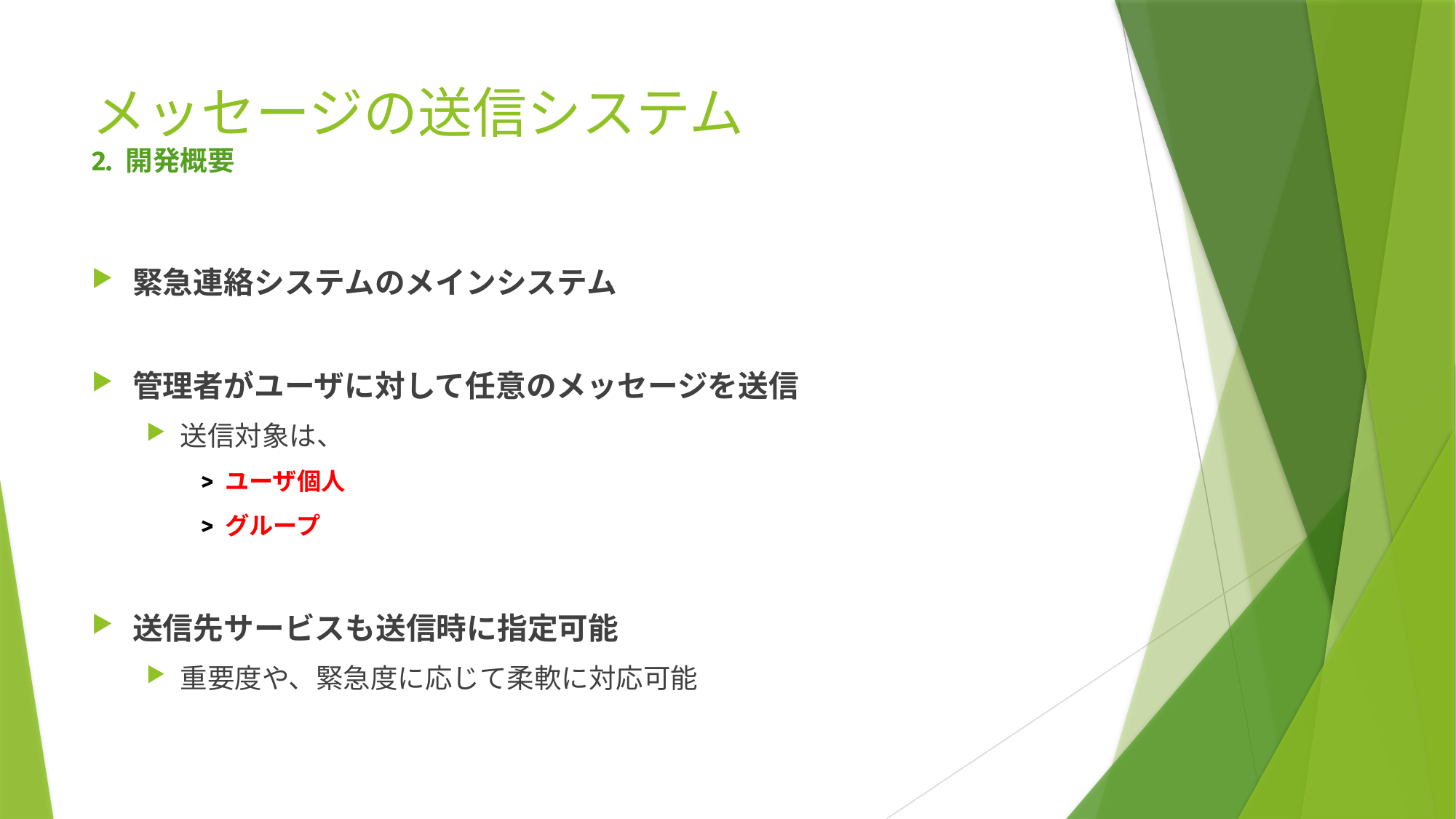

# メッセージの送信システム 2. 開発概要
緊急連絡システムのメインシステム

管理者がユーザに対して任意のメッセージを送信
送信対象は、
> ユーザ個人
> グループ

送信先サービスも送信時に指定可能
重要度や、緊急度に応じて柔軟に対応可能